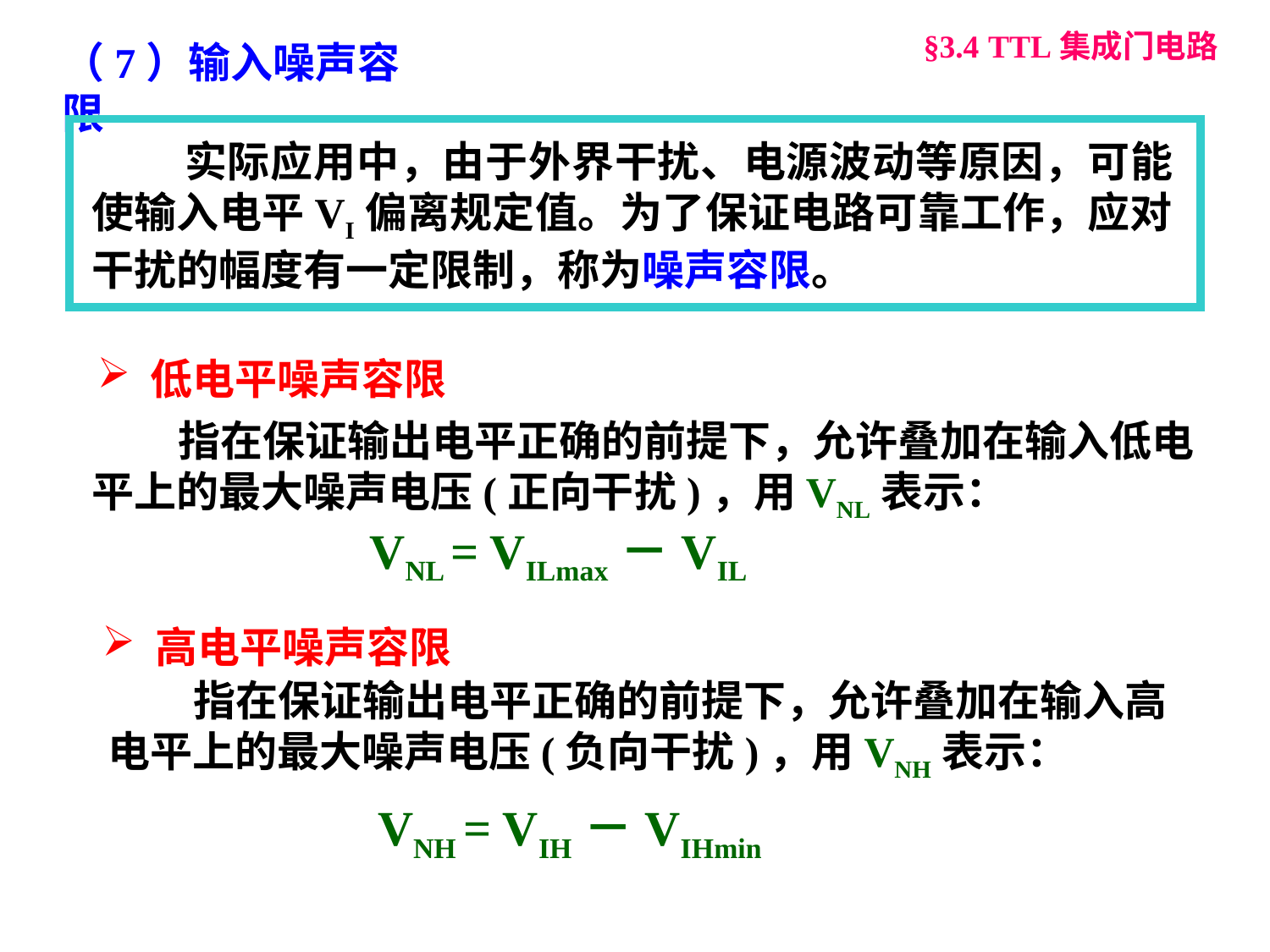

§3.4 TTL集成门电路
（7）输入噪声容限

        实际应用中，由于外界干扰、电源波动等原因，可能使输入电平VI偏离规定值。为了保证电路可靠工作，应对干扰的幅度有一定限制，称为噪声容限。
 低电平噪声容限
        指在保证输出电平正确的前提下，允许叠加在输入低电平上的最大噪声电压(正向干扰)，用VNL表示：
VNL = VILmax－VIL
 高电平噪声容限
        指在保证输出电平正确的前提下，允许叠加在输入高电平上的最大噪声电压(负向干扰)，用VNH表示：
VNH = VIH－VIHmin